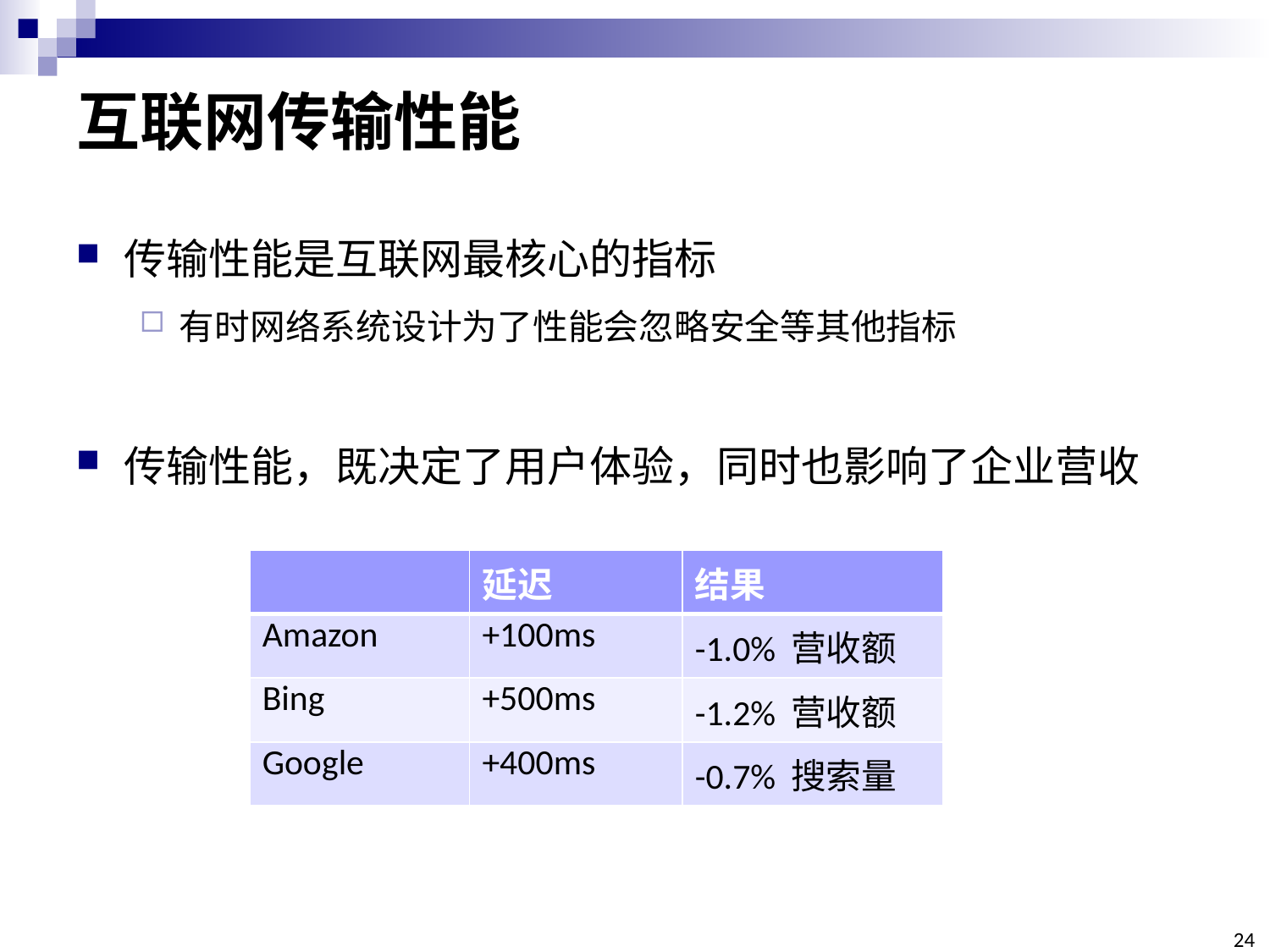

# 互联网传输性能
传输性能是互联网最核心的指标
有时网络系统设计为了性能会忽略安全等其他指标

传输性能，既决定了用户体验，同时也影响了企业营收
|  | 延迟 | 结果 |
| --- | --- | --- |
| Amazon | +100ms | -1.0% 营收额 |
| Bing | +500ms | -1.2% 营收额 |
| Google | +400ms | -0.7% 搜索量 |
24